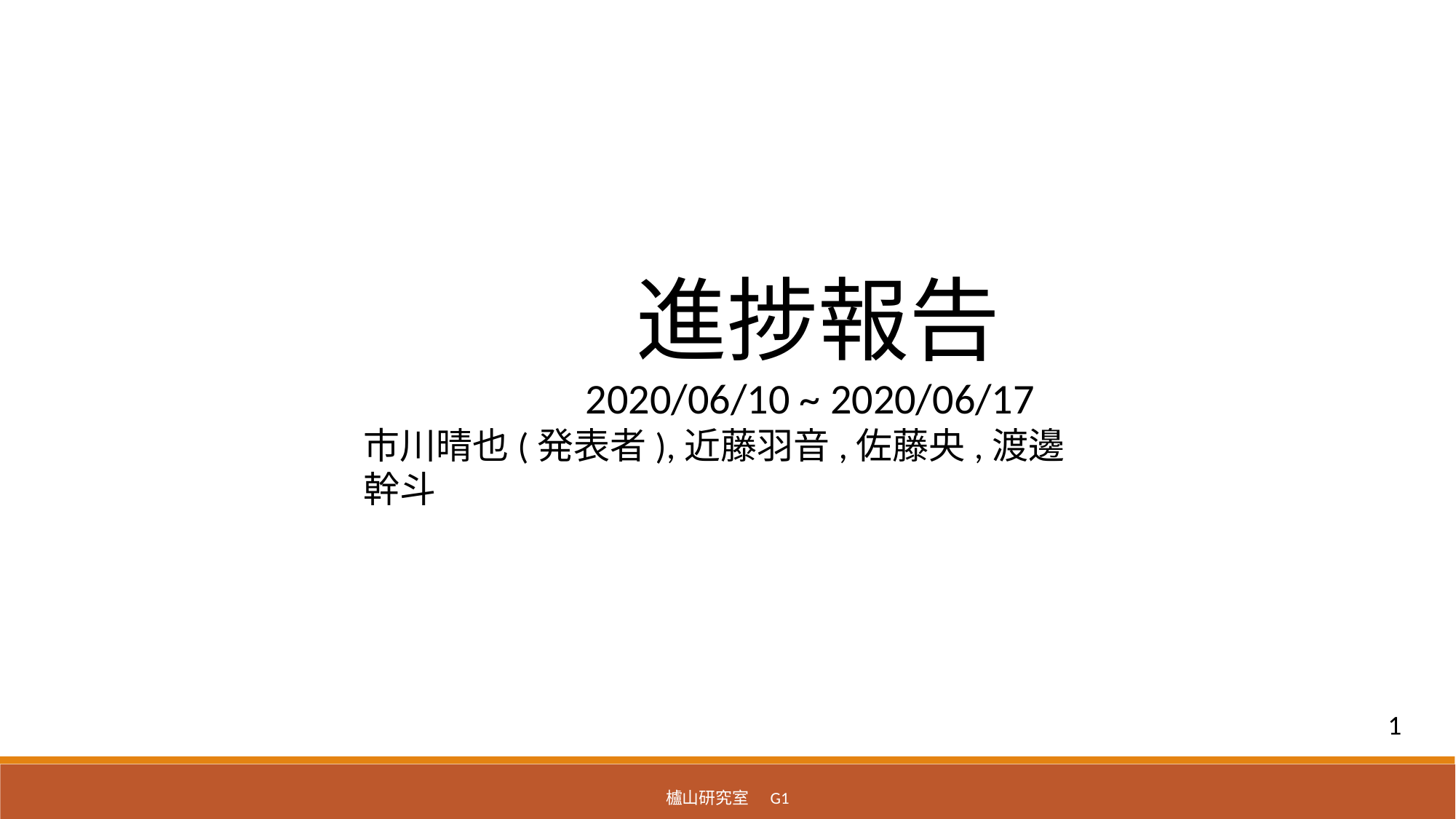

進捗報告
　　　　　2020/06/10 ~ 2020/06/17
市川晴也(発表者),近藤羽音,佐藤央,渡邊幹斗

1
櫨山研究室　G1